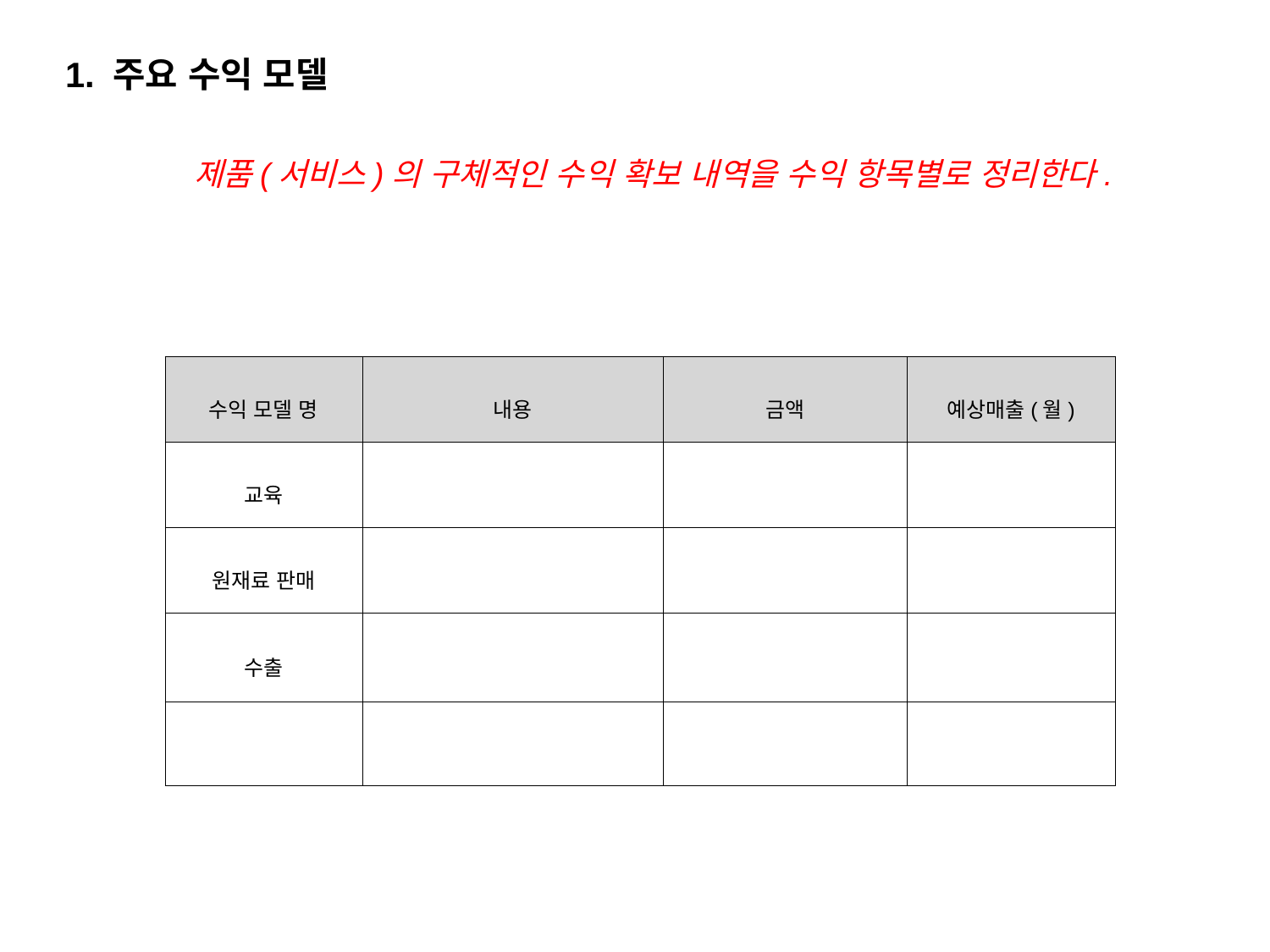

7. 재무 계획
 제품(서비스)의 주요 수익모델
1. 주요 수익 모델
제품(서비스)의 구체적인 수익 확보 내역을 수익 항목별로 정리한다.
| 수익 모델 명 | 내용 | 금액 | 예상매출(월) |
| --- | --- | --- | --- |
| 교육 |  |  |  |
| 원재료 판매 |  |  |  |
| 수출 |  |  |  |
|  |  |  |  |